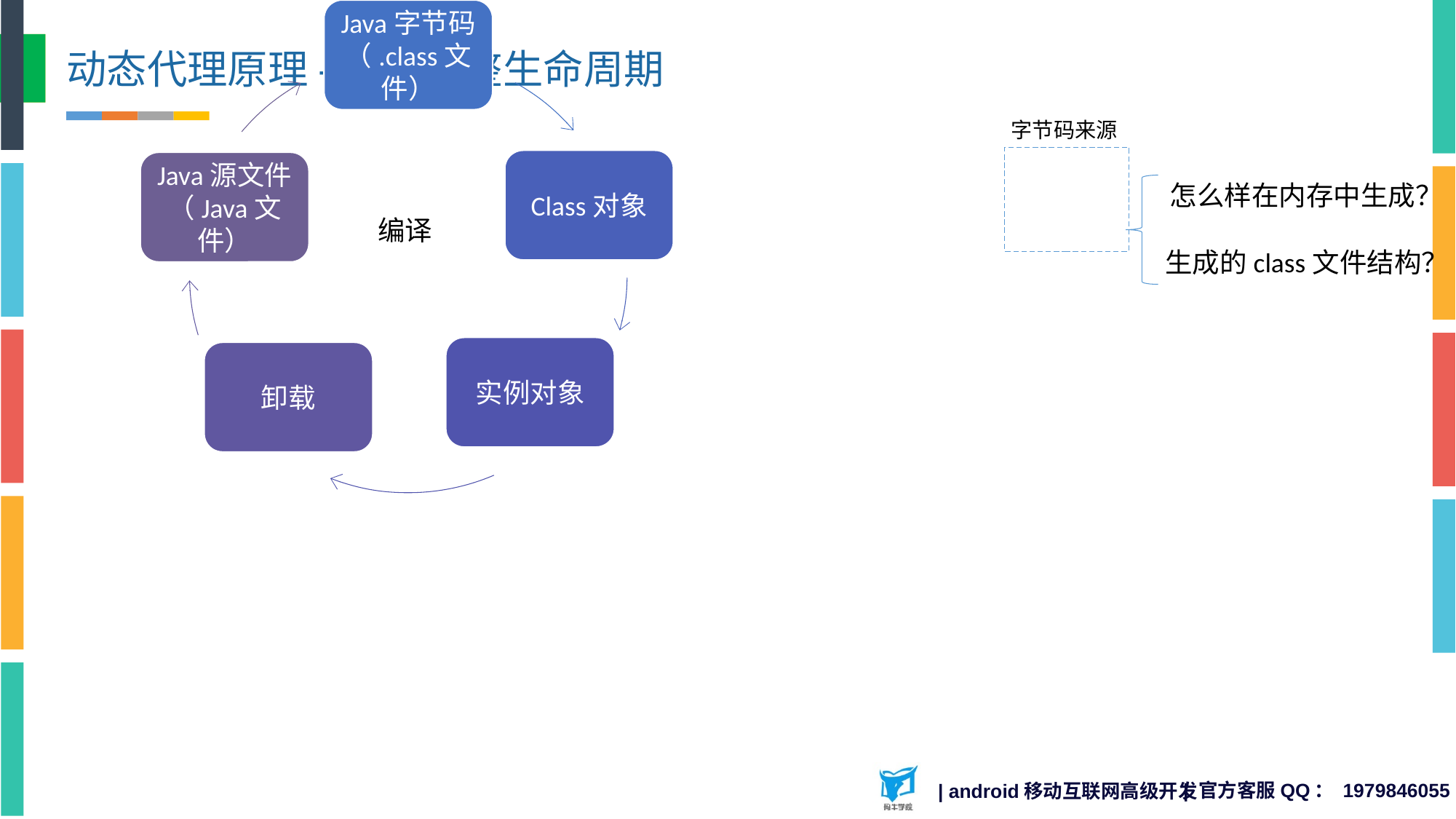

动态代理原理-类的完整生命周期

字节码来源
Java字节码（.class文件）
Class对象
实例对象
卸载
Java源文件（Java文件）

怎么样在内存中生成？

编译
生成的class文件结构？